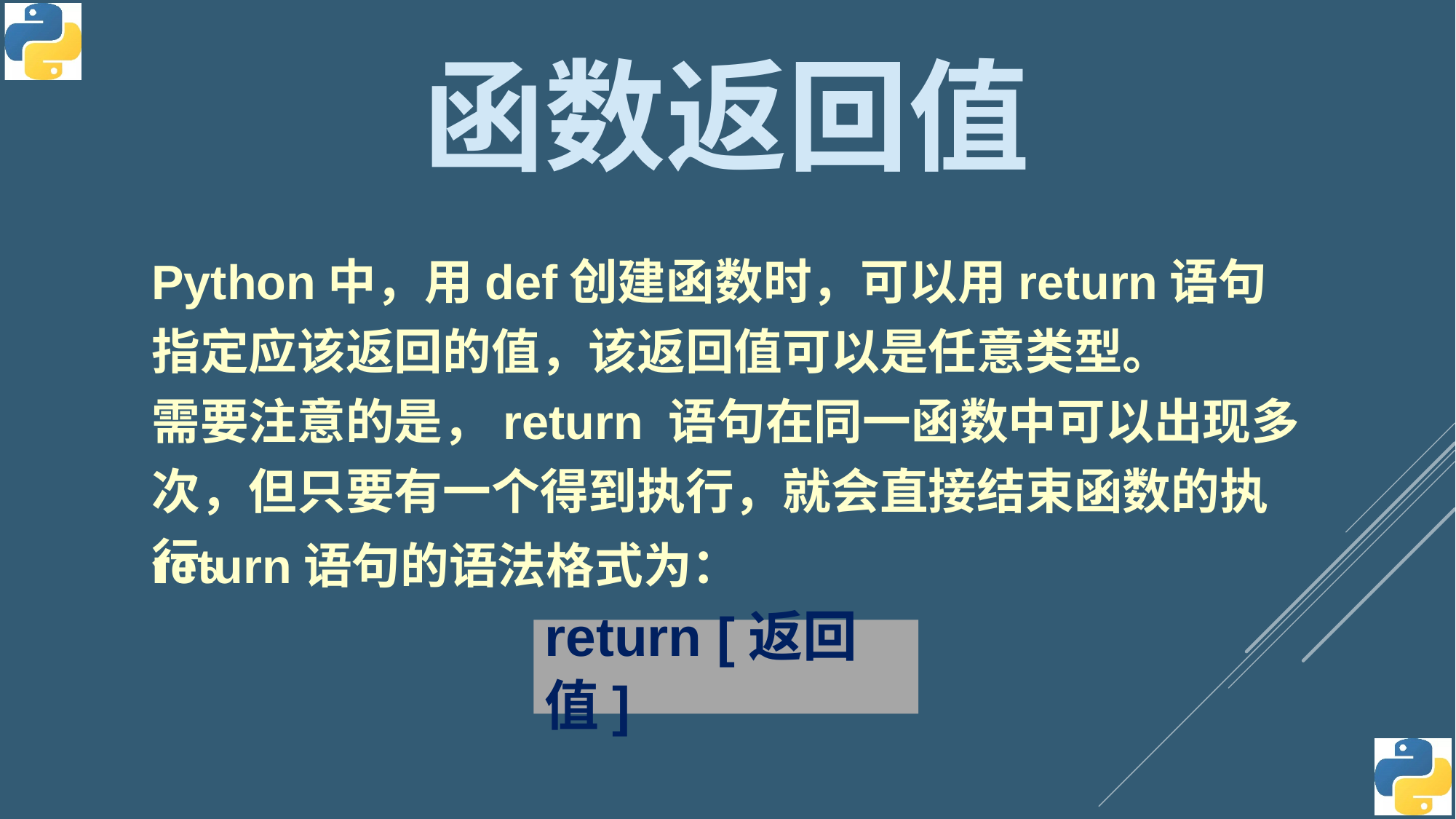

函数返回值
Python中，用def创建函数时，可以用return语句指定应该返回的值，该返回值可以是任意类型。
需要注意的是，return 语句在同一函数中可以出现多次，但只要有一个得到执行，就会直接结束函数的执行。
return语句的语法格式为：
return [返回值]